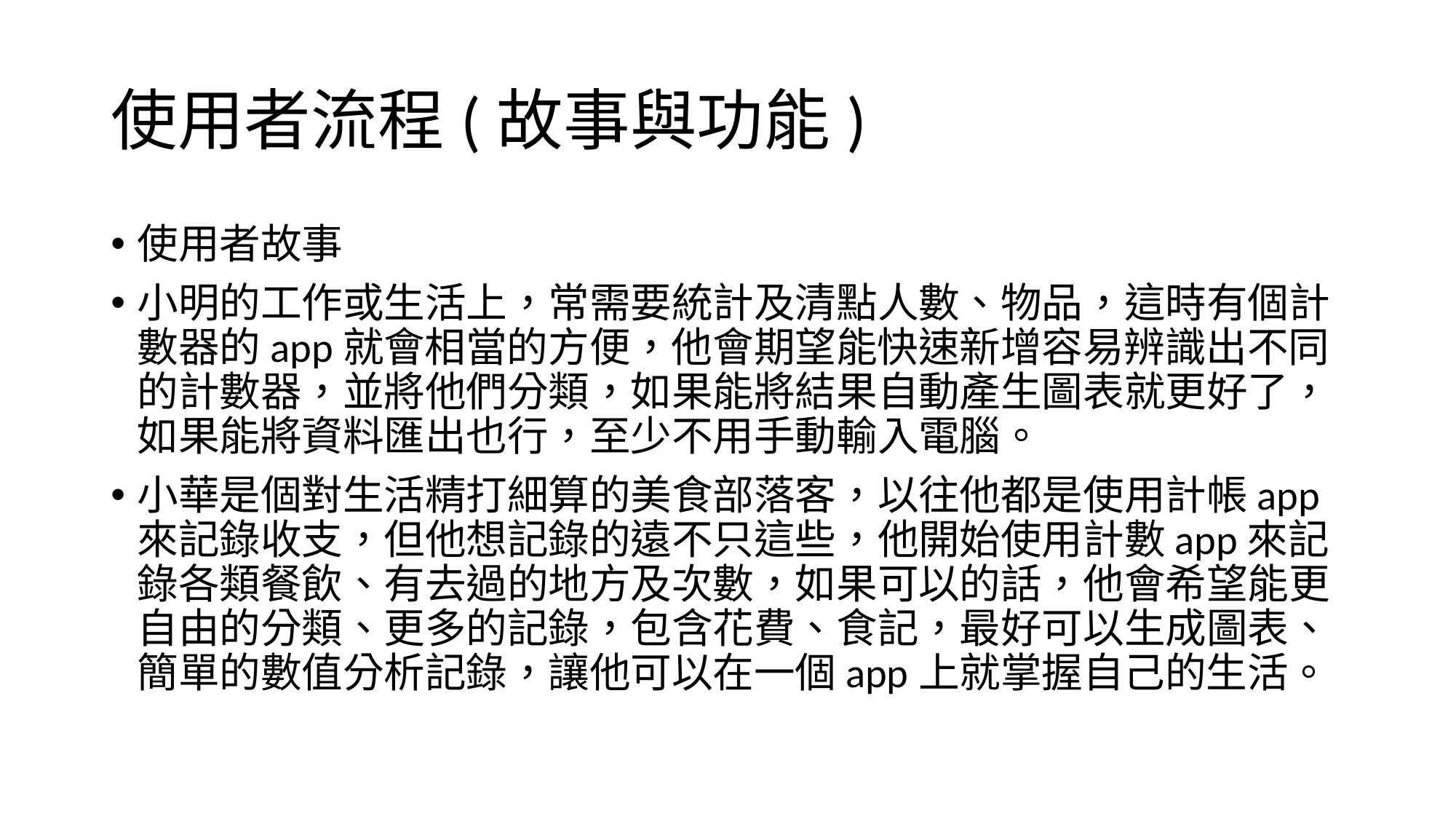

# 使用者流程(故事與功能)
使用者故事
小明的工作或生活上，常需要統計及清點人數、物品，這時有個計數器的app就會相當的方便，他會期望能快速新增容易辨識出不同的計數器，並將他們分類，如果能將結果自動產生圖表就更好了，如果能將資料匯出也行，至少不用手動輸入電腦。
小華是個對生活精打細算的美食部落客，以往他都是使用計帳app來記錄收支，但他想記錄的遠不只這些，他開始使用計數app來記錄各類餐飲、有去過的地方及次數，如果可以的話，他會希望能更自由的分類、更多的記錄，包含花費、食記，最好可以生成圖表、簡單的數值分析記錄，讓他可以在一個app上就掌握自己的生活。